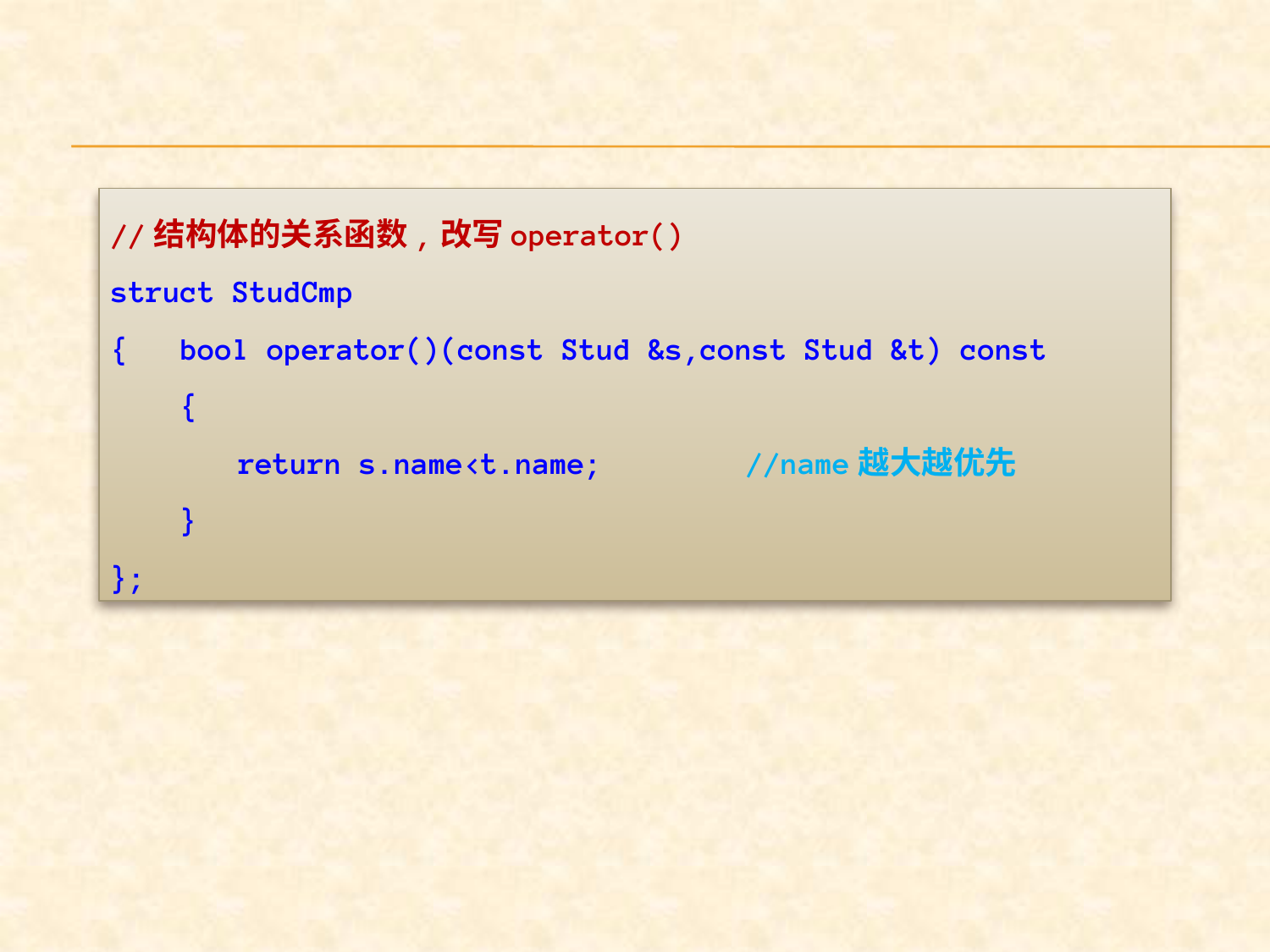

//结构体的关系函数,改写operator()
struct StudCmp
{   bool operator()(const Stud &s,const Stud &t) const
    {
	return s.name<t.name;		//name越大越优先
    }
};